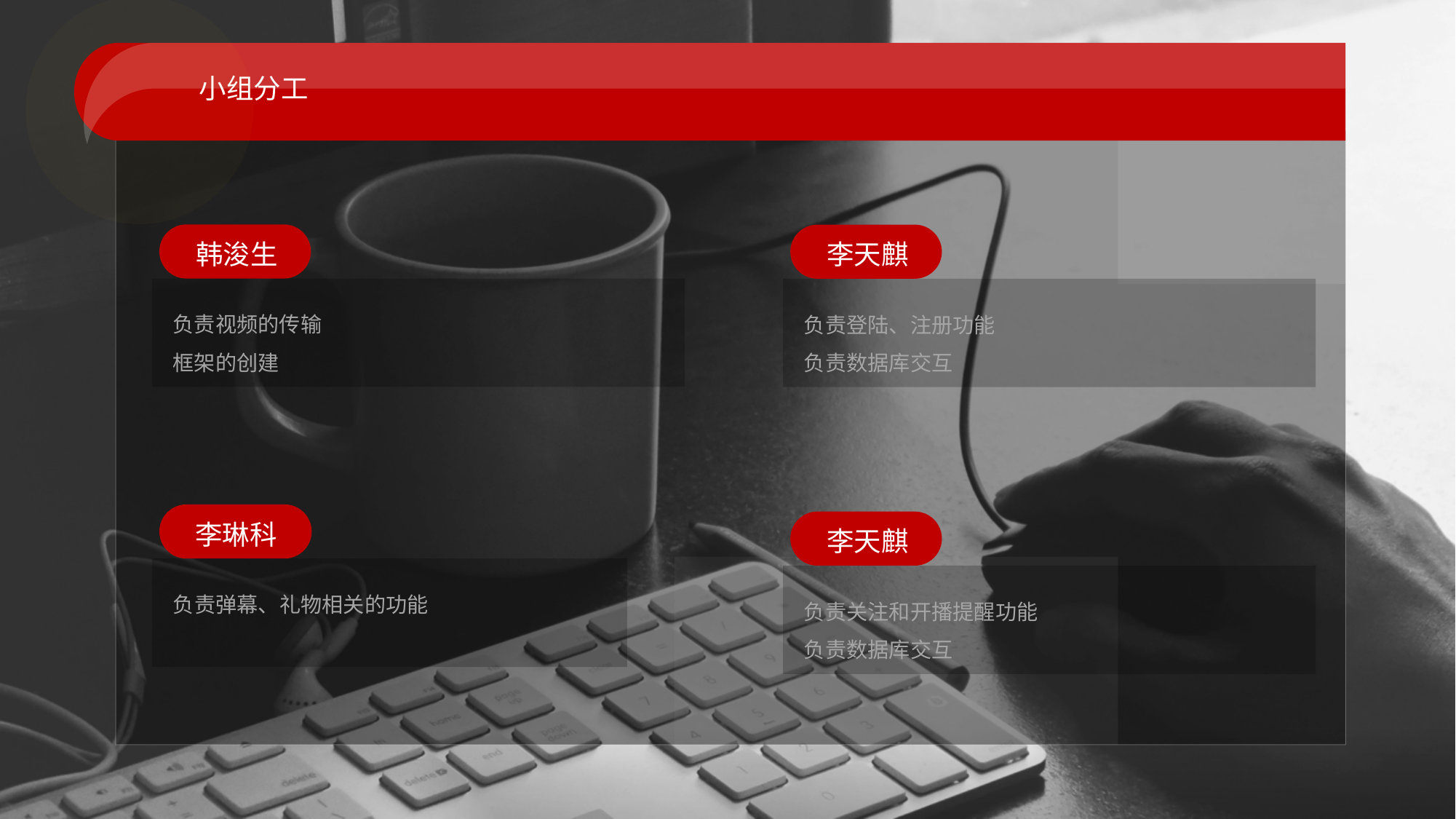

小组分工

韩浚生
李天麒

负责视频的传输
框架的创建
负责登陆、注册功能
负责数据库交互

李琳科
李天麒

负责弹幕、礼物相关的功能
负责关注和开播提醒功能
负责数据库交互